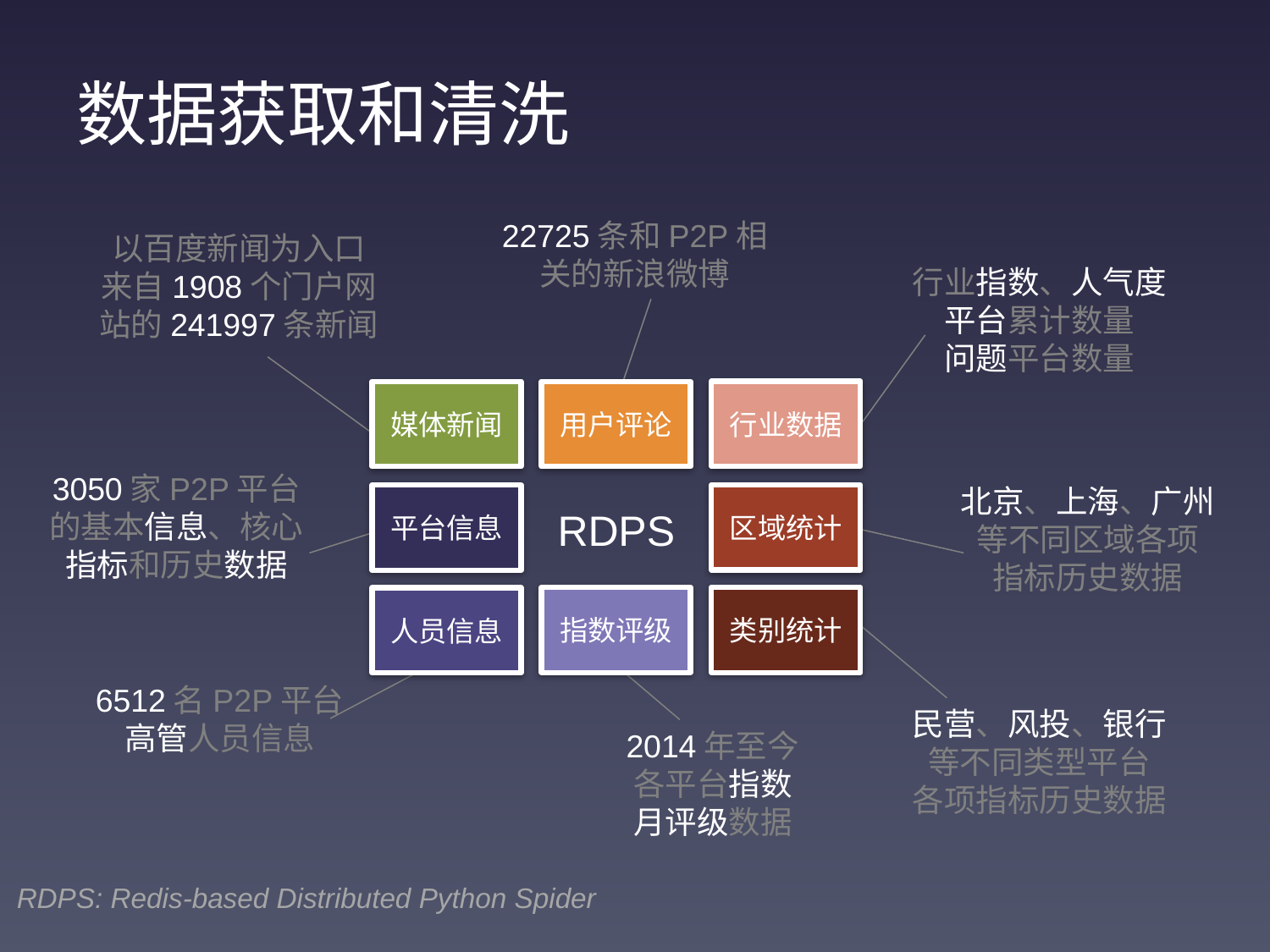

# 数据获取和清洗
22725条和P2P相
关的新浪微博
以百度新闻为入口
来自1908个门户网
站的241997条新闻
行业指数、人气度
平台累计数量
问题平台数量
行业数据
媒体新闻
用户评论
3050家P2P平台
的基本信息、核心
指标和历史数据
北京、上海、广州
等不同区域各项
指标历史数据
区域统计
平台信息
RDPS
指数评级
类别统计
人员信息
6512名P2P平台
高管人员信息
民营、风投、银行
等不同类型平台
各项指标历史数据
2014年至今
各平台指数
月评级数据
RDPS: Redis-based Distributed Python Spider